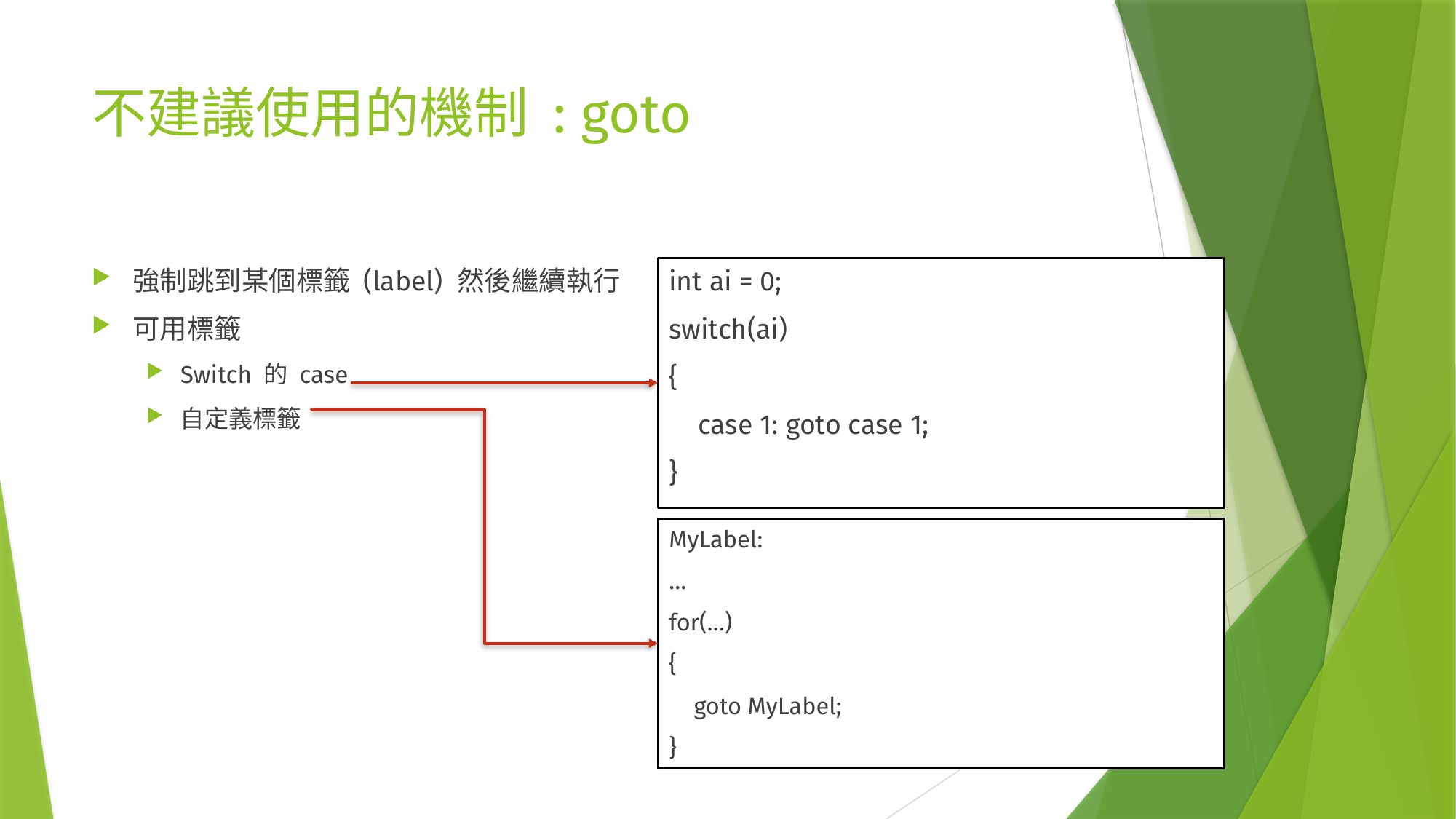

# 不建議使用的機制 : goto
int ai = 0;
switch(ai)
{
    case 1: goto case 1;
}
強制跳到某個標籤 (label) 然後繼續執行
可用標籤
Switch 的 case
自定義標籤
MyLabel:
…
for(…)
{
    goto MyLabel;
}